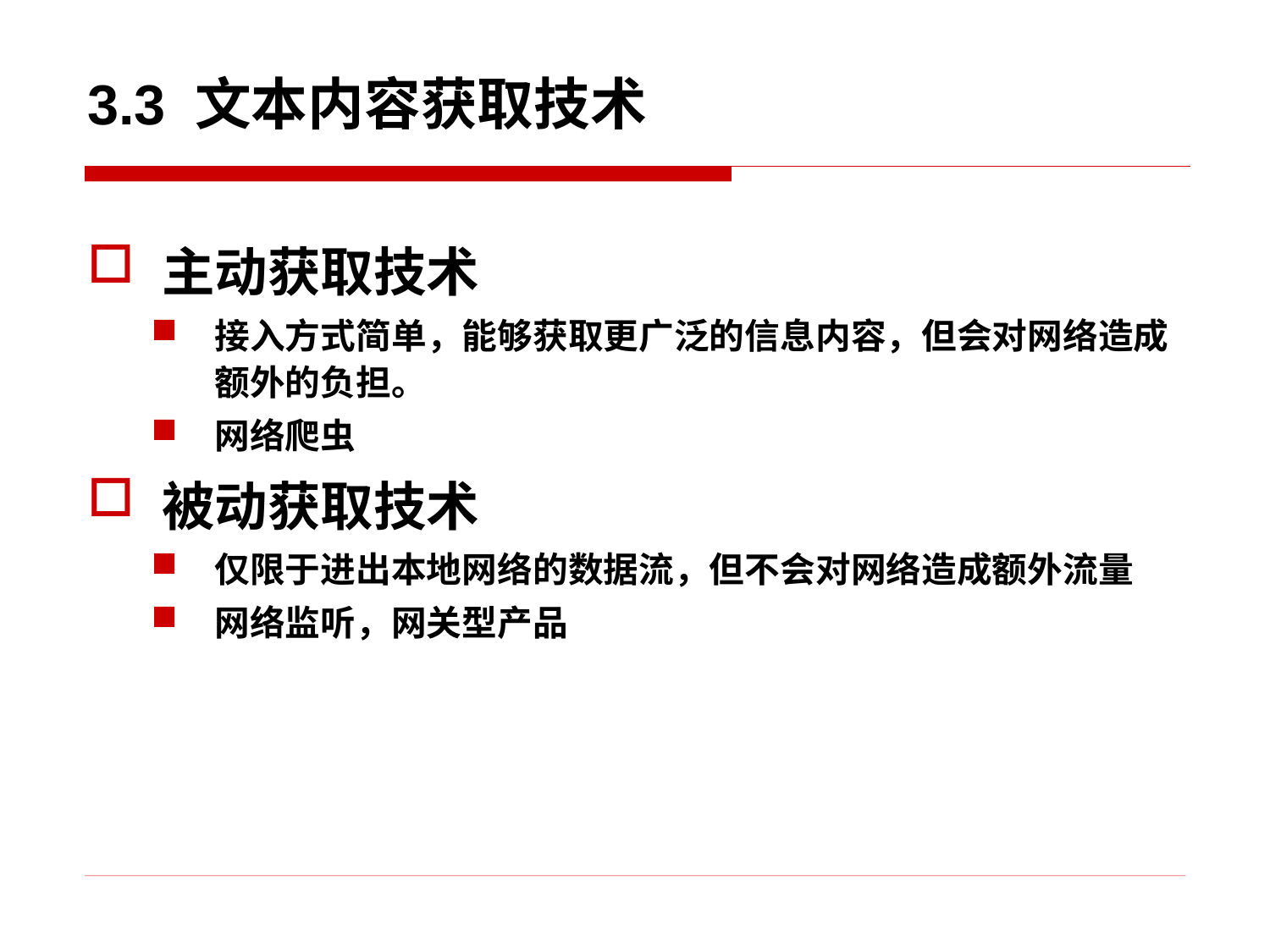

3.3 文本内容获取技术
主动获取技术
接入方式简单，能够获取更广泛的信息内容，但会对网络造成额外的负担。
网络爬虫
被动获取技术
仅限于进出本地网络的数据流，但不会对网络造成额外流量
网络监听，网关型产品
14